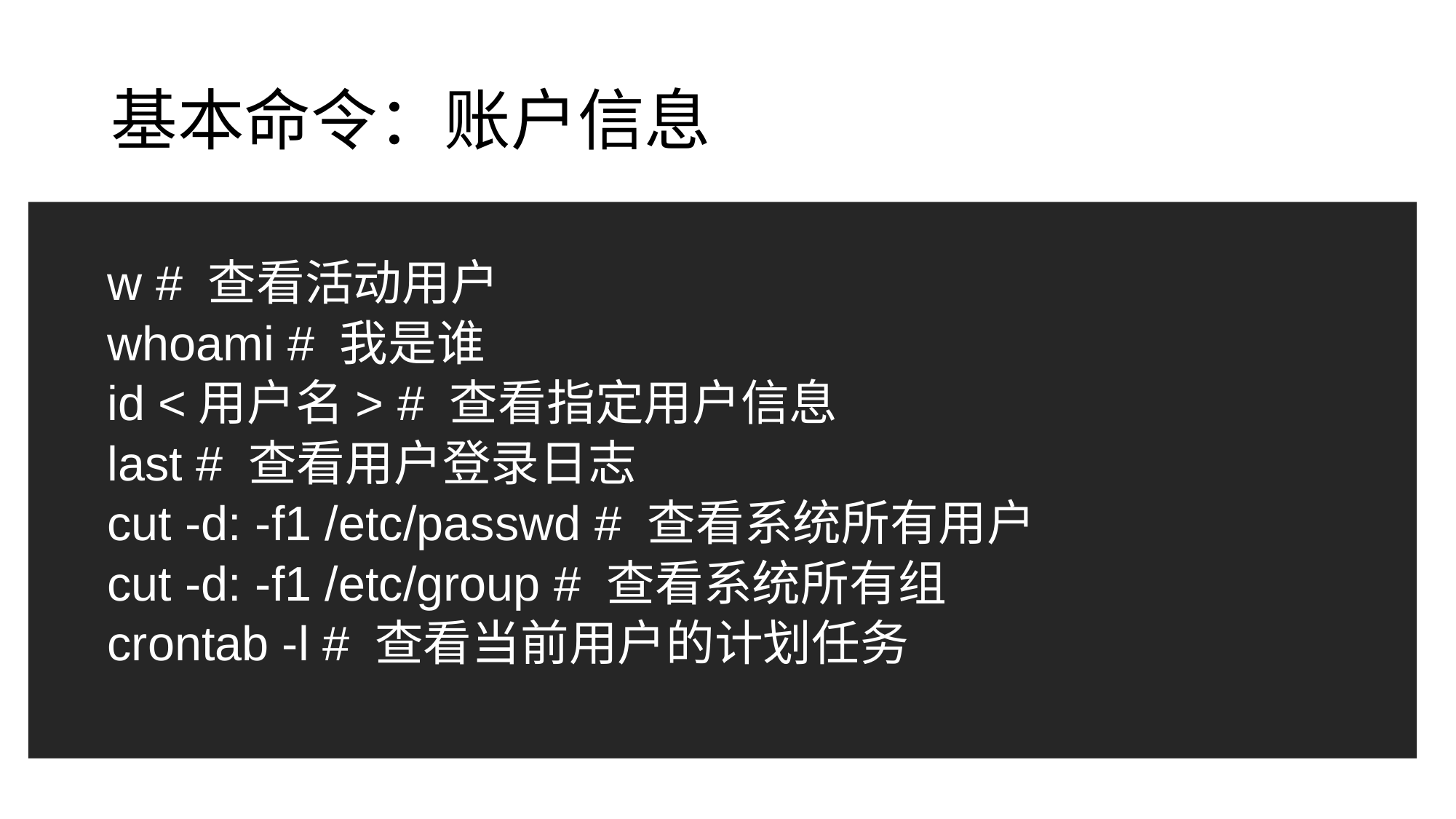

# 基本命令：账户信息

 w # 查看活动用户
 whoami # 我是谁
 id <用户名> # 查看指定用户信息
 last # 查看用户登录日志
 cut -d: -f1 /etc/passwd # 查看系统所有用户
 cut -d: -f1 /etc/group # 查看系统所有组
 crontab -l # 查看当前用户的计划任务